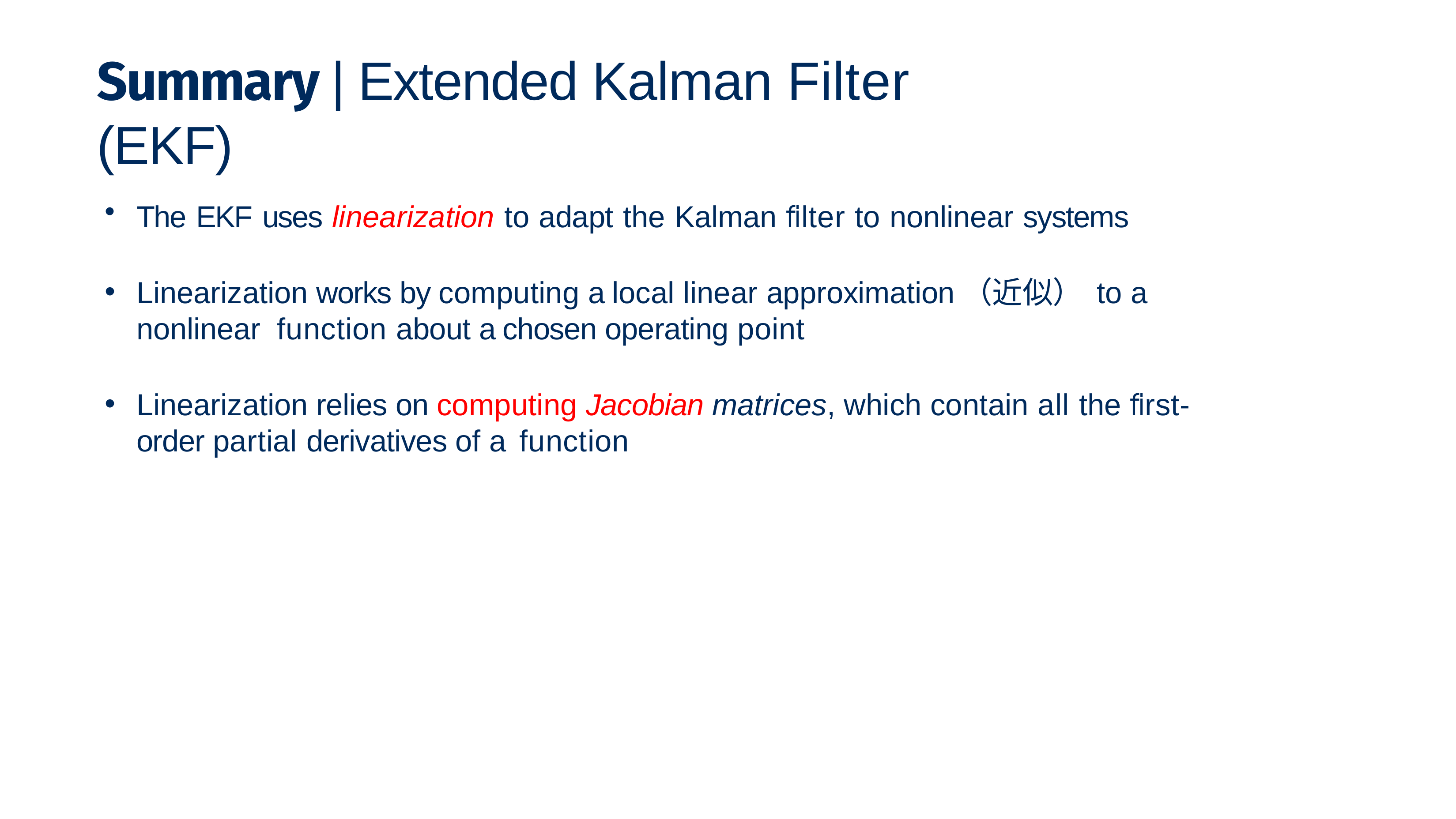

# Summary | Extended Kalman Filter (EKF)
The EKF uses linearization to adapt the Kalman filter to nonlinear systems

Linearization works by computing a local linear approximation（近似） to a nonlinear  function about a chosen operating point

Linearization relies on computing Jacobian matrices, which contain all the first-  order partial derivatives of a function